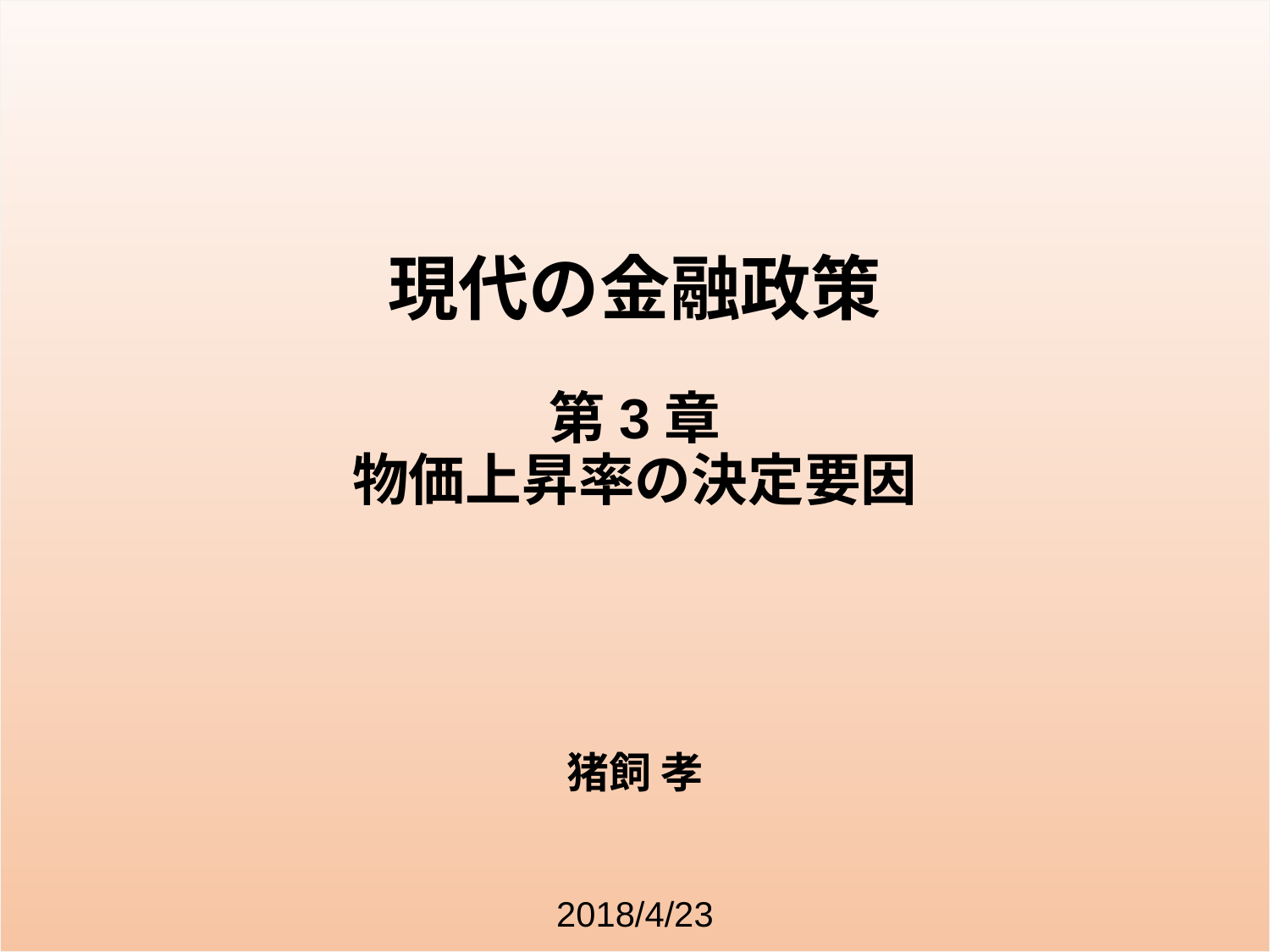

# 現代の金融政策 第3章 物価上昇率の決定要因

猪飼 孝
2018/4/23